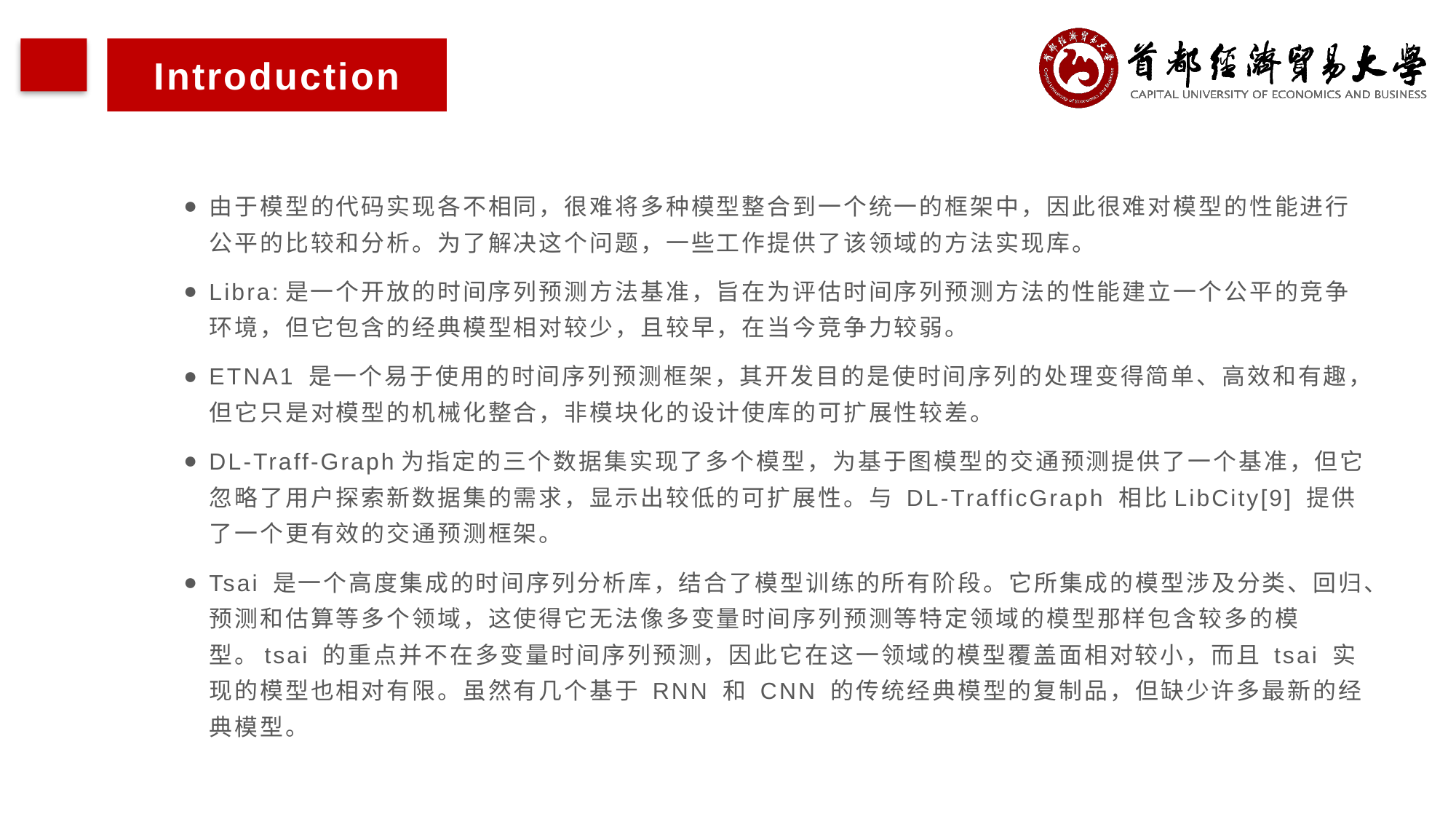

Introduction
由于模型的代码实现各不相同，很难将多种模型整合到一个统一的框架中，因此很难对模型的性能进行公平的比较和分析。为了解决这个问题，一些工作提供了该领域的方法实现库。
Libra:是一个开放的时间序列预测方法基准，旨在为评估时间序列预测方法的性能建立一个公平的竞争环境，但它包含的经典模型相对较少，且较早，在当今竞争力较弱。
ETNA1 是一个易于使用的时间序列预测框架，其开发目的是使时间序列的处理变得简单、高效和有趣，但它只是对模型的机械化整合，非模块化的设计使库的可扩展性较差。
DL-Traff-Graph为指定的三个数据集实现了多个模型，为基于图模型的交通预测提供了一个基准，但它忽略了用户探索新数据集的需求，显示出较低的可扩展性。与 DL-TrafficGraph 相比LibCity[9] 提供了一个更有效的交通预测框架。
Tsai 是一个高度集成的时间序列分析库，结合了模型训练的所有阶段。它所集成的模型涉及分类、回归、预测和估算等多个领域，这使得它无法像多变量时间序列预测等特定领域的模型那样包含较多的模型。tsai 的重点并不在多变量时间序列预测，因此它在这一领域的模型覆盖面相对较小，而且 tsai 实现的模型也相对有限。虽然有几个基于 RNN 和 CNN 的传统经典模型的复制品，但缺少许多最新的经典模型。